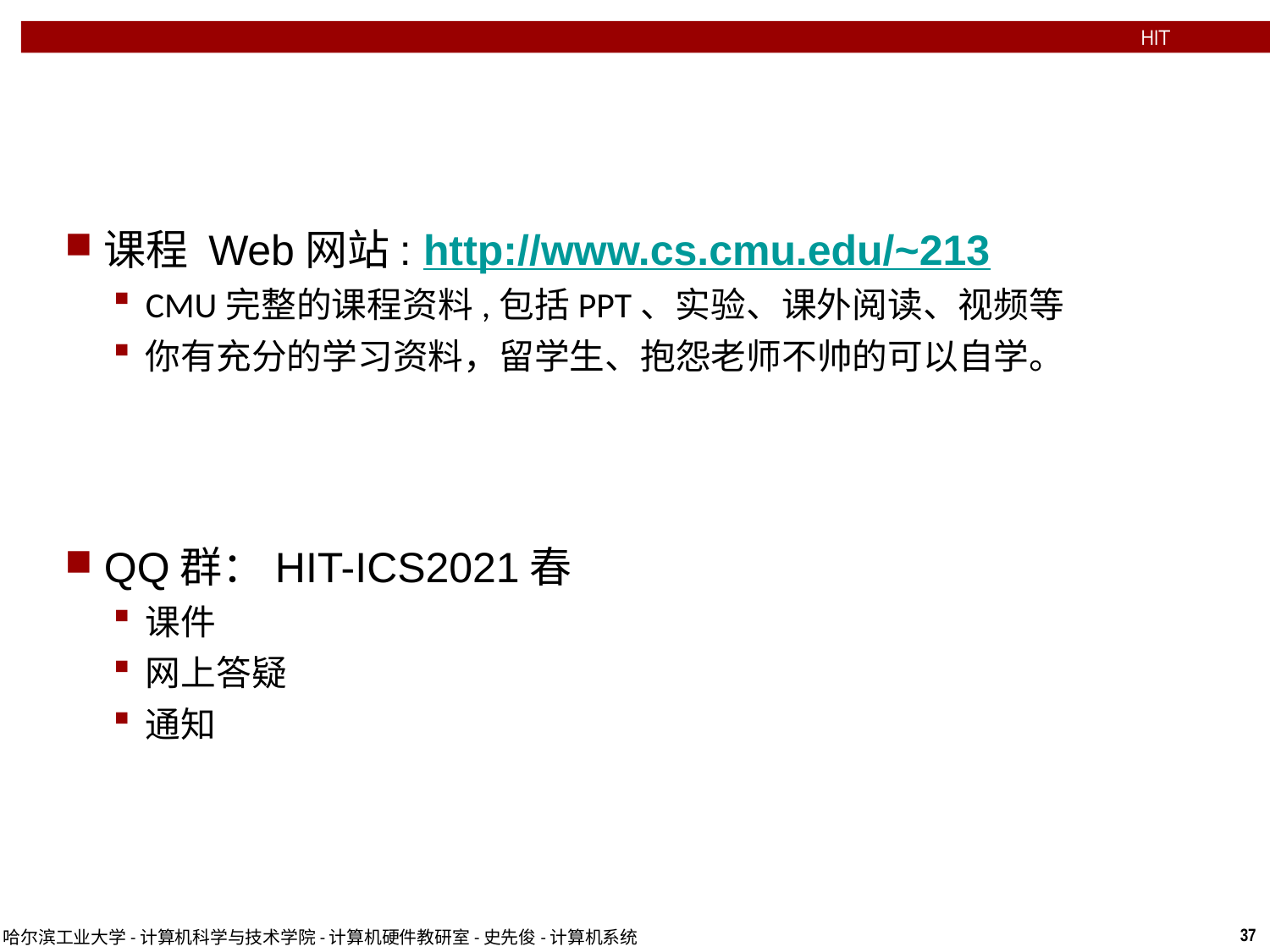

HIT

HIT

课程 Web网站: http://www.cs.cmu.edu/~213
CMU完整的课程资料,包括PPT、实验、课外阅读、视频等
你有充分的学习资料，留学生、抱怨老师不帅的可以自学。

QQ群：HIT-ICS2021春
课件
网上答疑
通知